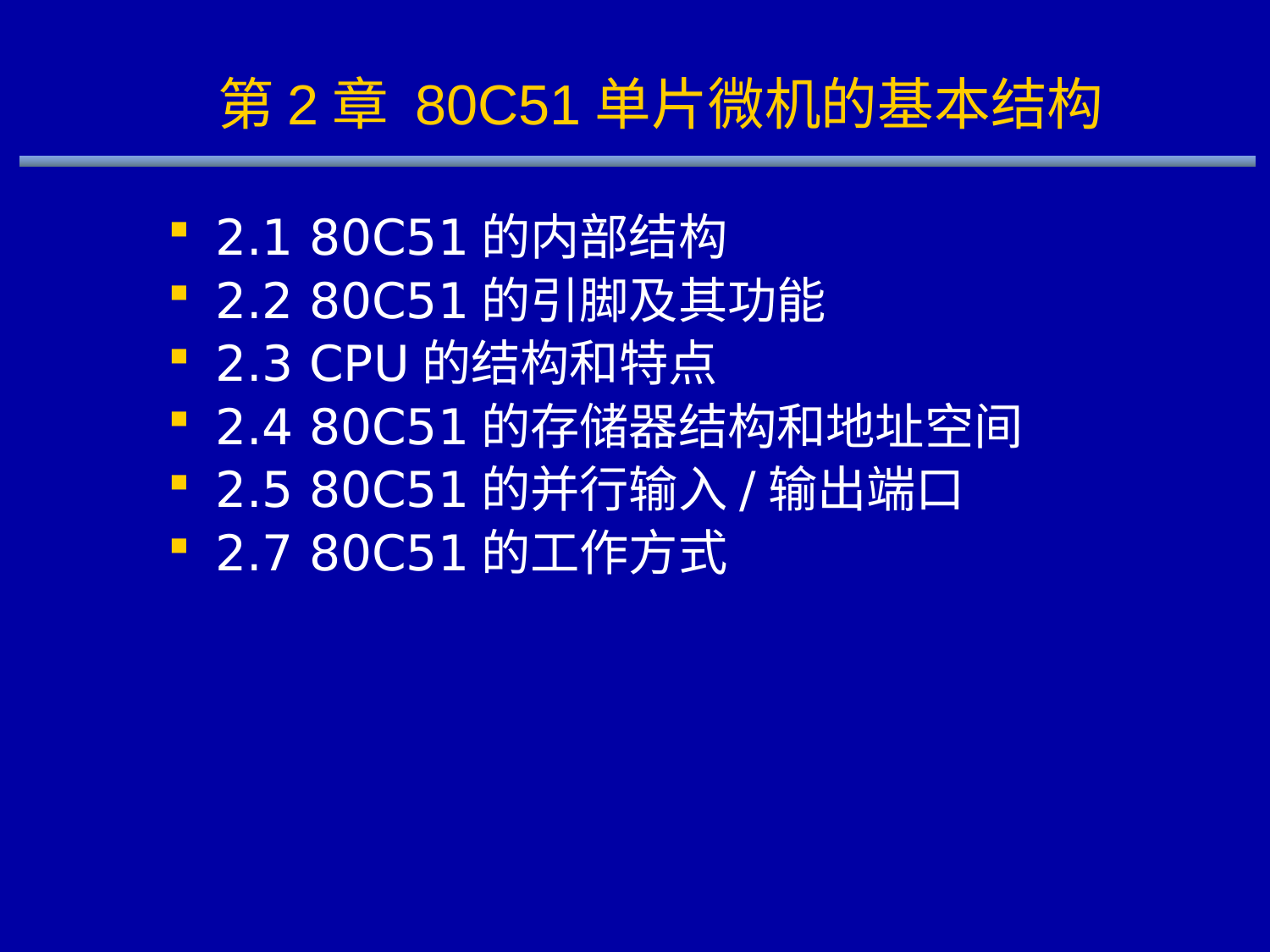

第2章 80C51单片微机的基本结构

2.1 80C51的内部结构
2.2 80C51的引脚及其功能
2.3 CPU的结构和特点
2.4 80C51的存储器结构和地址空间
2.5 80C51的并行输入/输出端口
2.7 80C51的工作方式